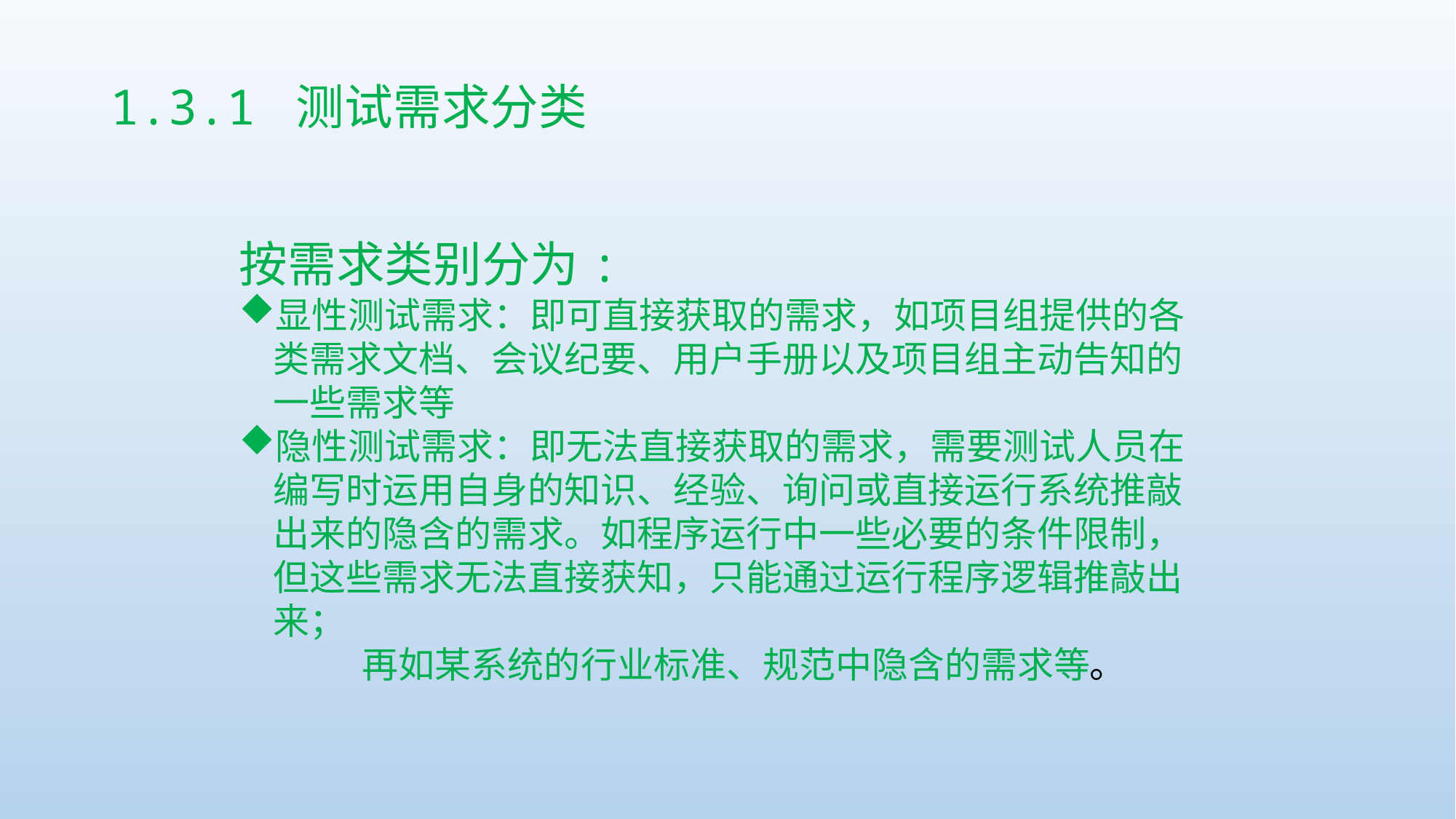

# 1.3.1 测试需求分类
按需求类别分为:
显性测试需求：即可直接获取的需求，如项目组提供的各类需求文档、会议纪要、用户手册以及项目组主动告知的一些需求等
隐性测试需求：即无法直接获取的需求，需要测试人员在编写时运用自身的知识、经验、询问或直接运行系统推敲出来的隐含的需求。如程序运行中一些必要的条件限制，但这些需求无法直接获知，只能通过运行程序逻辑推敲出来；
              再如某系统的行业标准、规范中隐含的需求等。